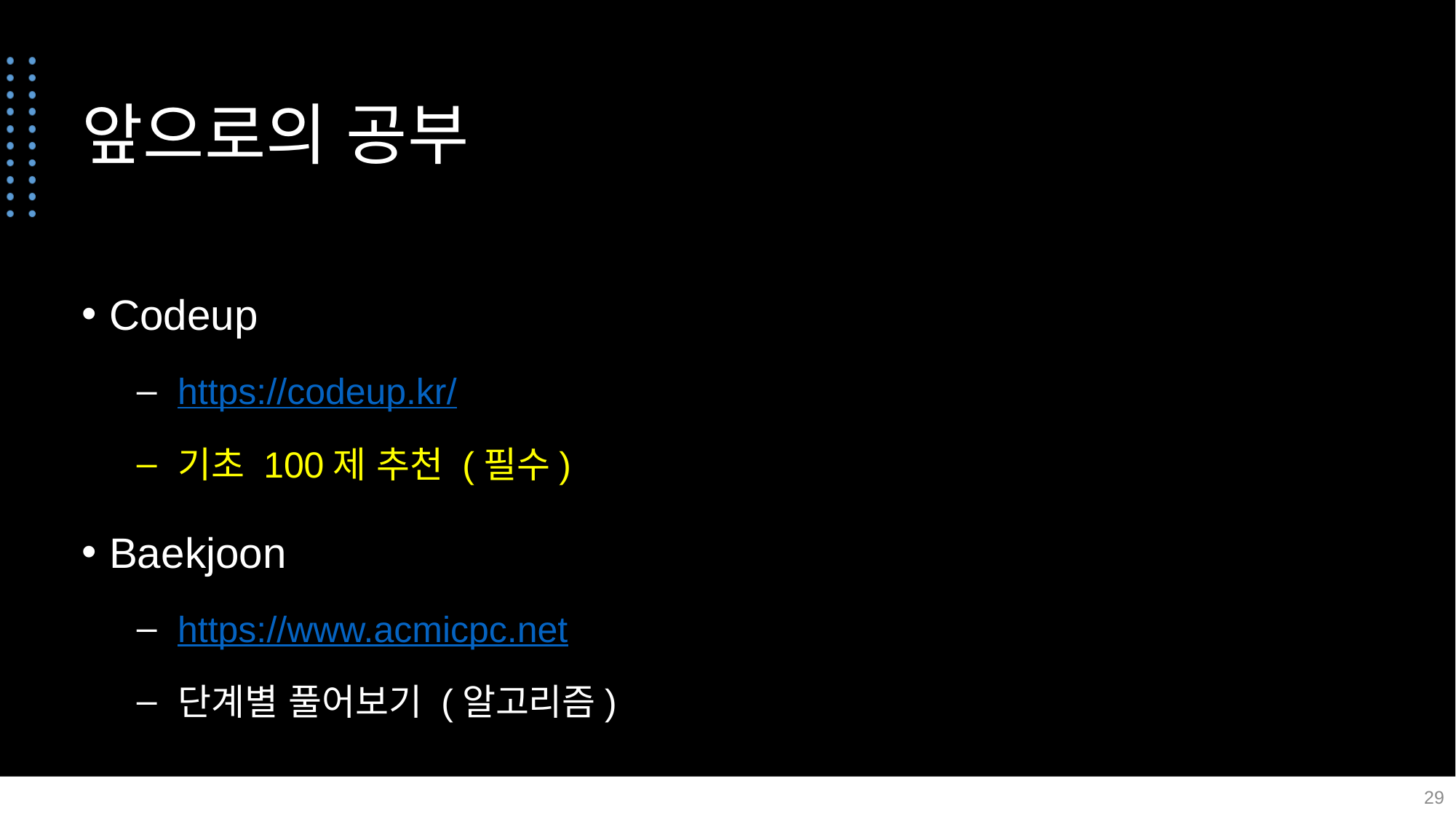

# 앞으로의 공부
Codeup
https://codeup.kr/
기초 100제 추천 (필수)
Baekjoon
https://www.acmicpc.net
단계별 풀어보기 (알고리즘)
29